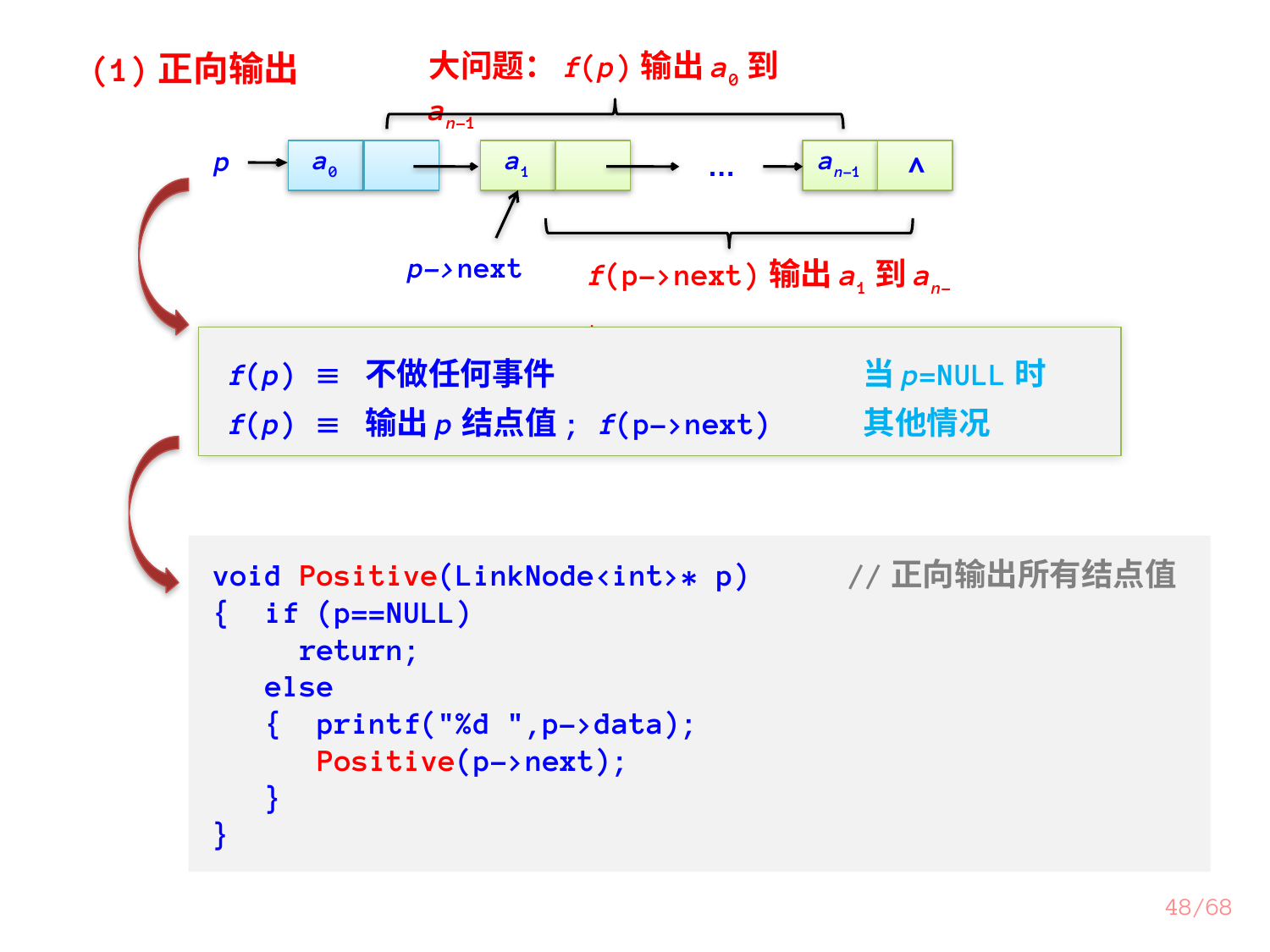

(1)正向输出

大问题：f(p)输出a0到an-1

a0

a1

an-1
∧
p
…

p->next
f(p->next)输出a1到an-1

f(p) ≡ 不做任何事件			当p=NULL时
f(p) ≡ 输出p结点值; f(p->next)	其他情况

void Positive(LinkNode<int>* p)	//正向输出所有结点值
{  if (p==NULL)
     return;
   else
   {  printf("%d ",p->data);
      Positive(p->next);
   }
}
48/68